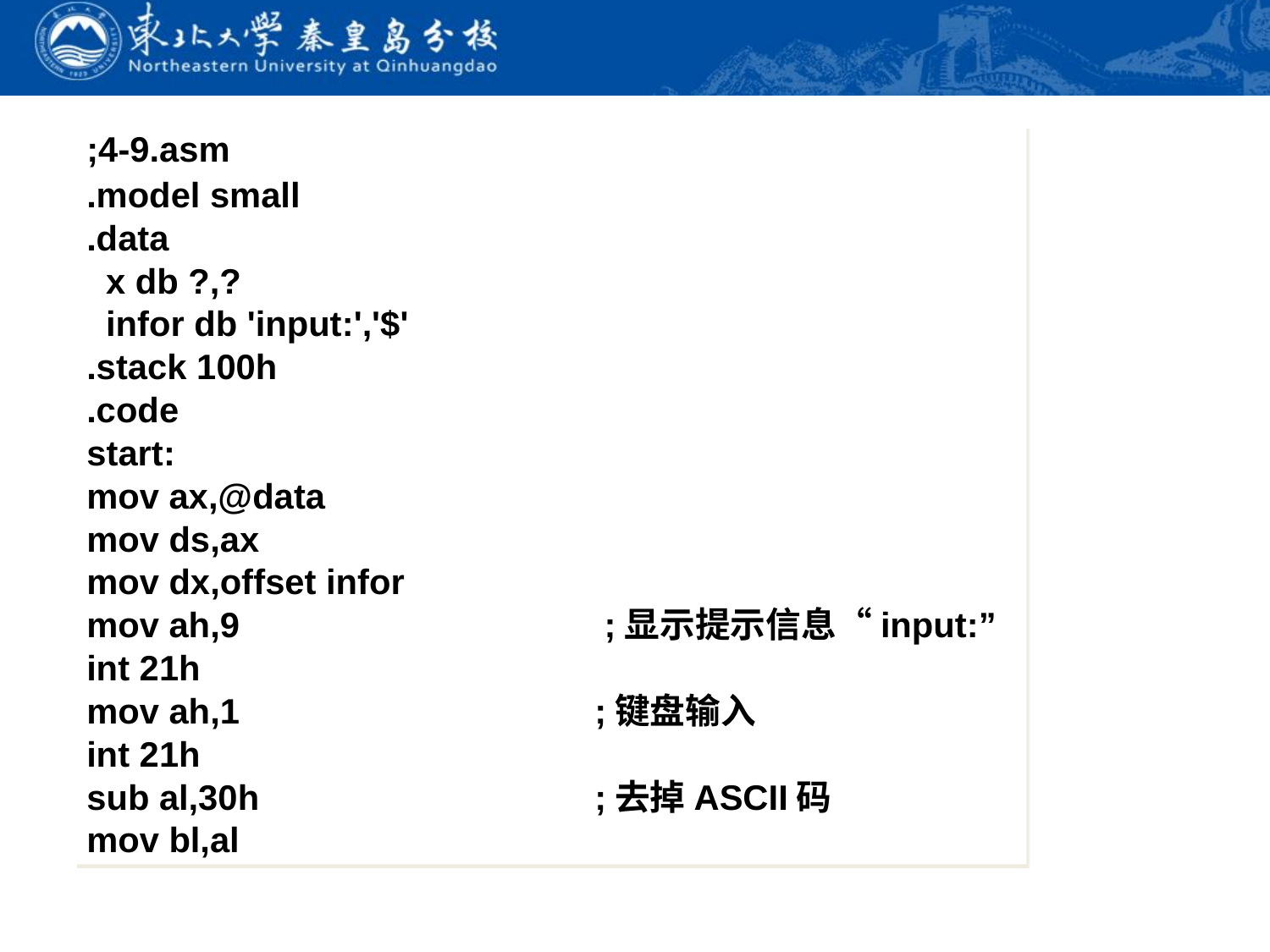

;4-9.asm
.model small
.data
  x db ?,?
  infor db 'input:','$'
.stack 100h
.code
start:
mov ax,@data
mov ds,ax
mov dx,offset infor
mov ah,9			 ;显示提示信息“input:”
int 21h
mov ah,1			;键盘输入
int 21h
sub al,30h			;去掉ASCII码
mov bl,al